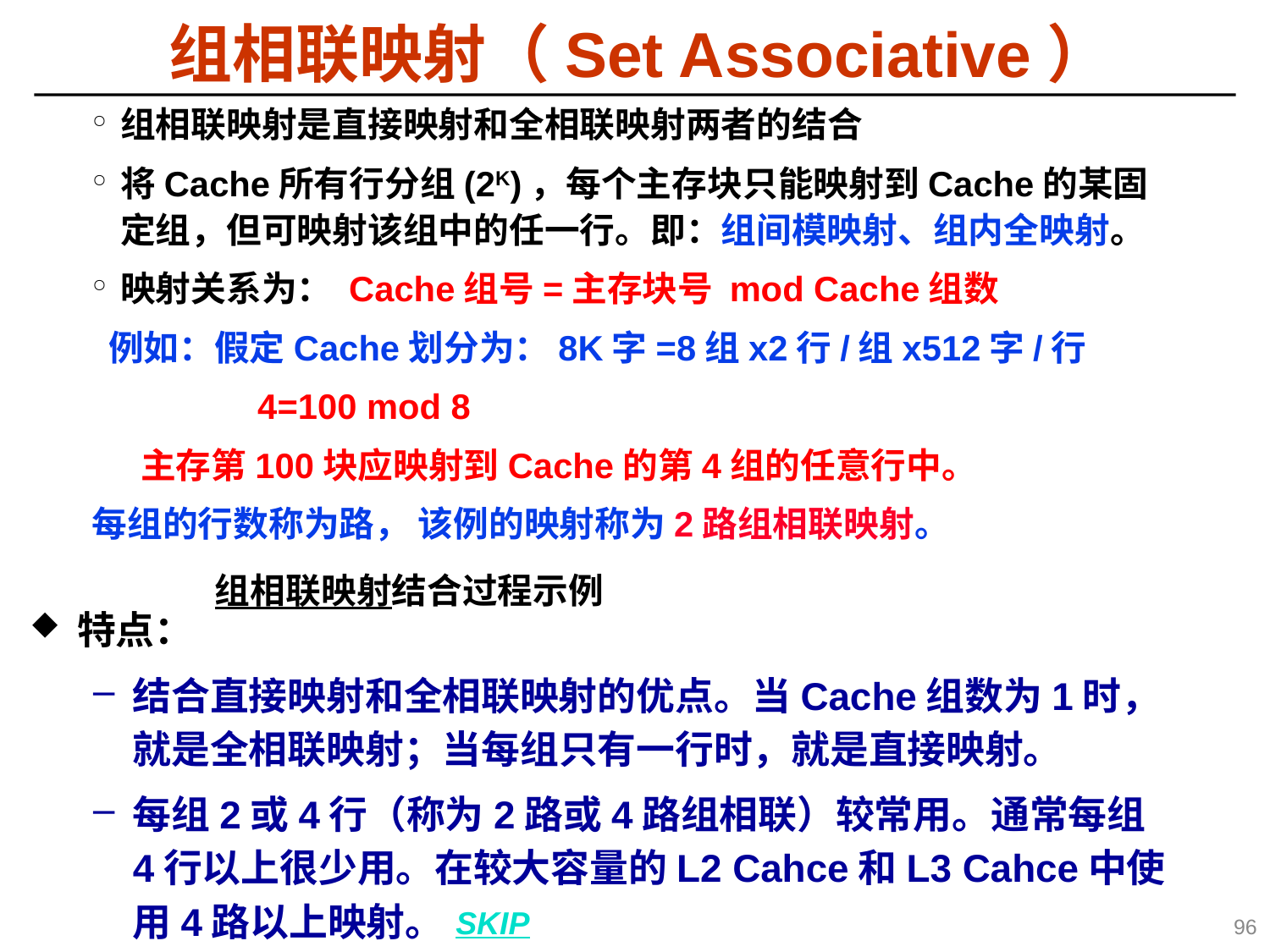

组相联映射（Set Associative）
组相联映射是直接映射和全相联映射两者的结合
将Cache所有行分组(2K)，每个主存块只能映射到Cache的某固定组，但可映射该组中的任一行。即：组间模映射、组内全映射。
映射关系为： Cache组号=主存块号 mod Cache组数
 例如：假定Cache划分为：8K字=8组x2行/组x512字/行
                 4=100 mod 8
     主存第100块应映射到Cache的第4组的任意行中。
每组的行数称为路， 该例的映射称为2路组相联映射。
组相联映射结合过程示例
特点：
结合直接映射和全相联映射的优点。当Cache组数为1时，就是全相联映射；当每组只有一行时，就是直接映射。
每组2或4行（称为2路或4路组相联）较常用。通常每组4行以上很少用。在较大容量的L2 Cahce和L3 Cahce中使用4路以上映射。
SKIP
96